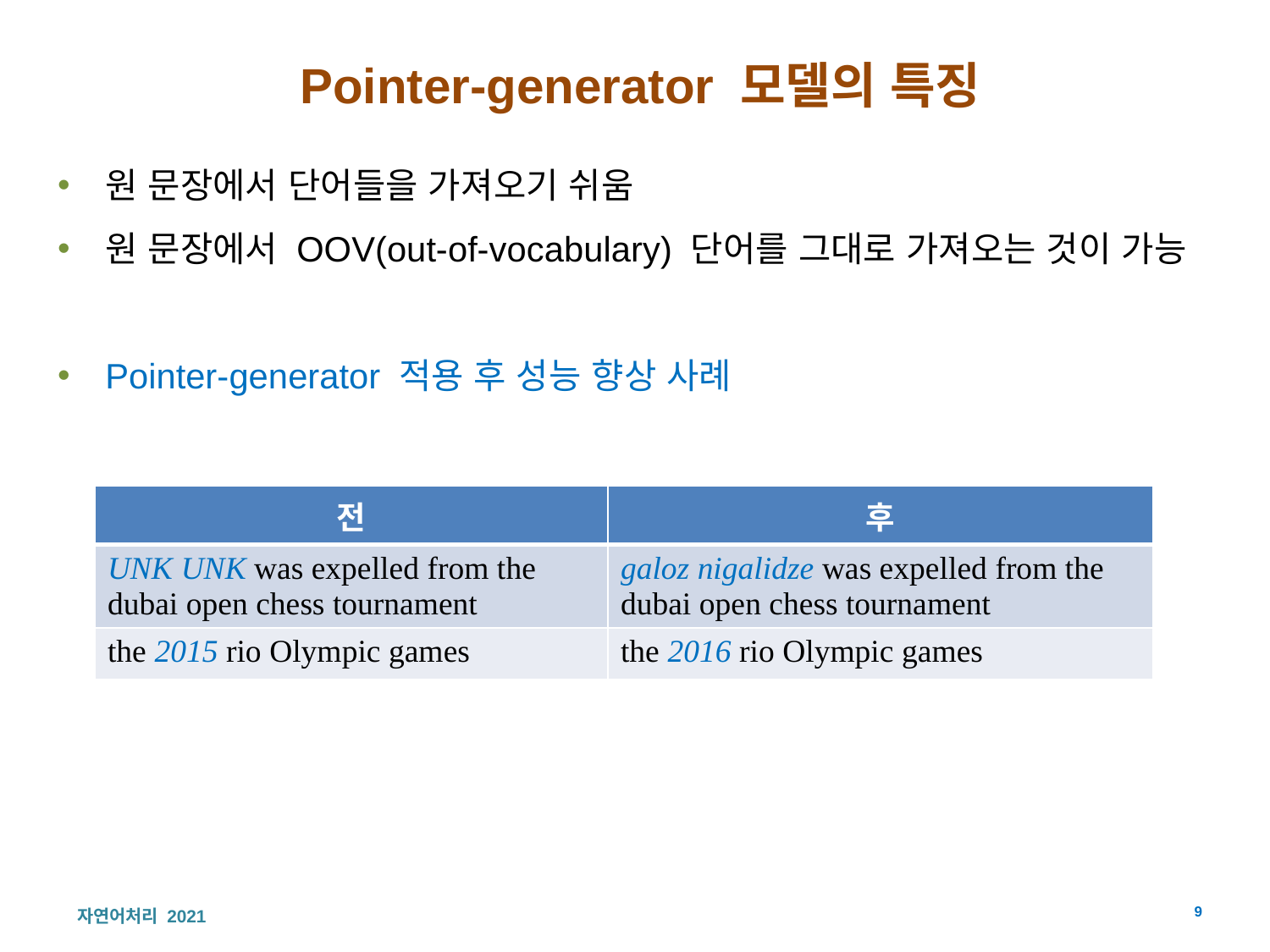

# Pointer-generator 모델의 특징
원 문장에서 단어들을 가져오기 쉬움
원 문장에서 OOV(out-of-vocabulary) 단어를 그대로 가져오는 것이 가능

Pointer-generator 적용 후 성능 향상 사례

| 전 | 후 |
| --- | --- |
| UNK UNK was expelled from the dubai open chess tournament | galoz nigalidze was expelled from the dubai open chess tournament |
| the 2015 rio Olympic games | the 2016 rio Olympic games |